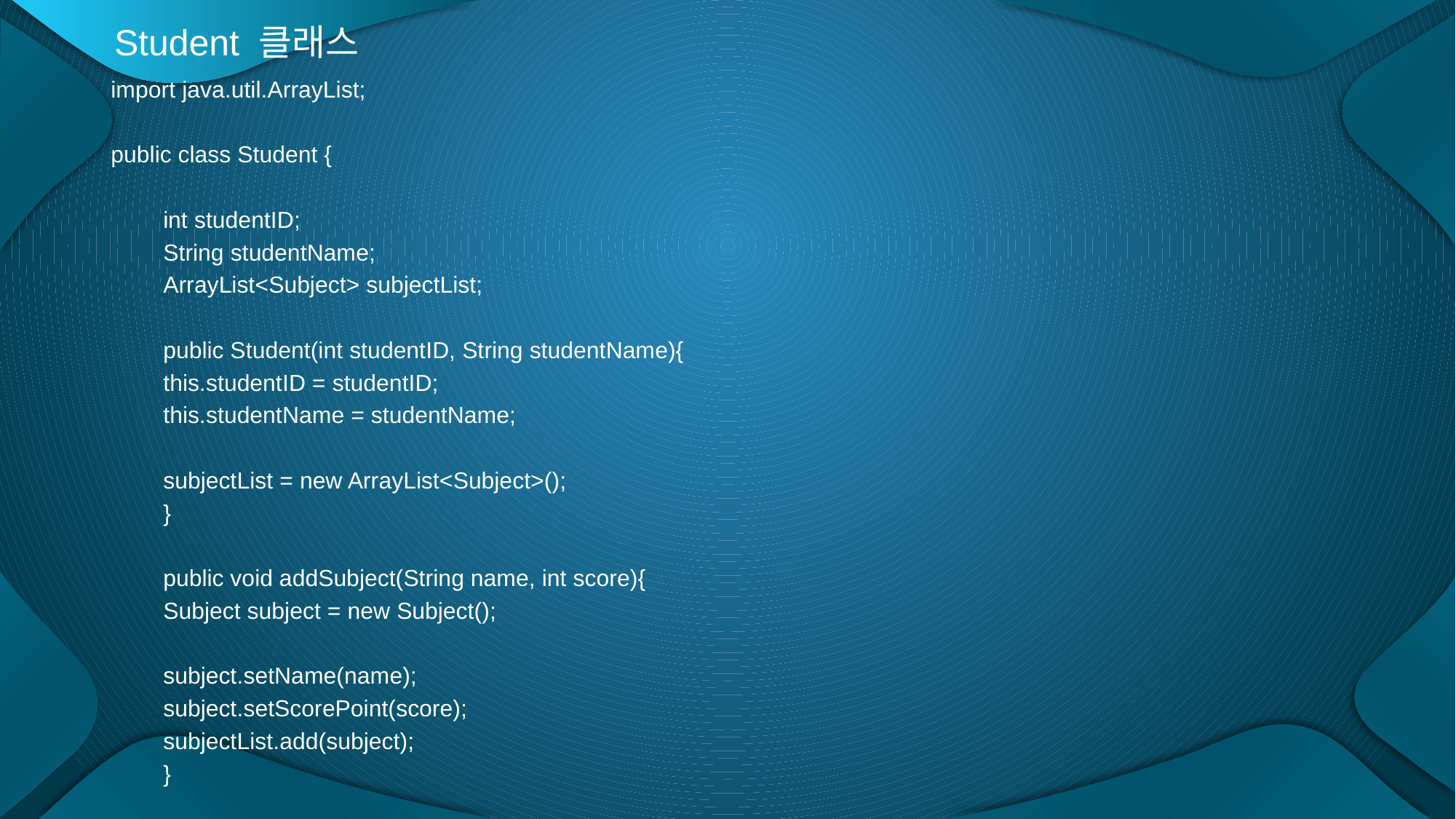

Student 클래스
import java.util.ArrayList;

public class Student {

	int studentID;
	String studentName;
	ArrayList<Subject> subjectList;

	public Student(int studentID, String studentName){
		this.studentID = studentID;
		this.studentName = studentName;

		subjectList = new ArrayList<Subject>();
	}

	public void addSubject(String name, int score){
		Subject subject = new Subject();

		subject.setName(name);
		subject.setScorePoint(score);
		subjectList.add(subject);
	}